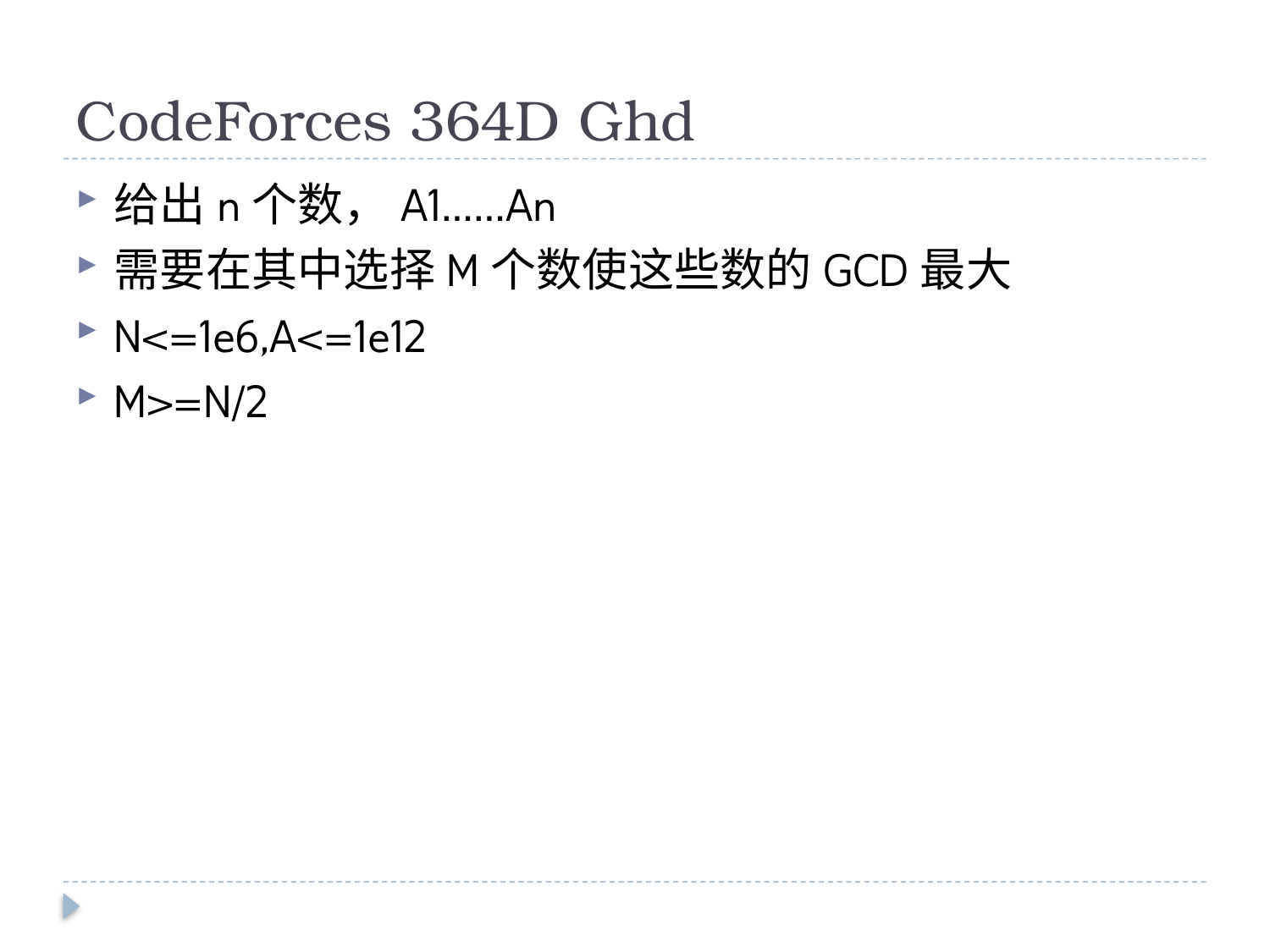

# CodeForces 364D Ghd
给出n个数，A1……An
需要在其中选择M个数使这些数的GCD最大
N<=1e6,A<=1e12
M>=N/2